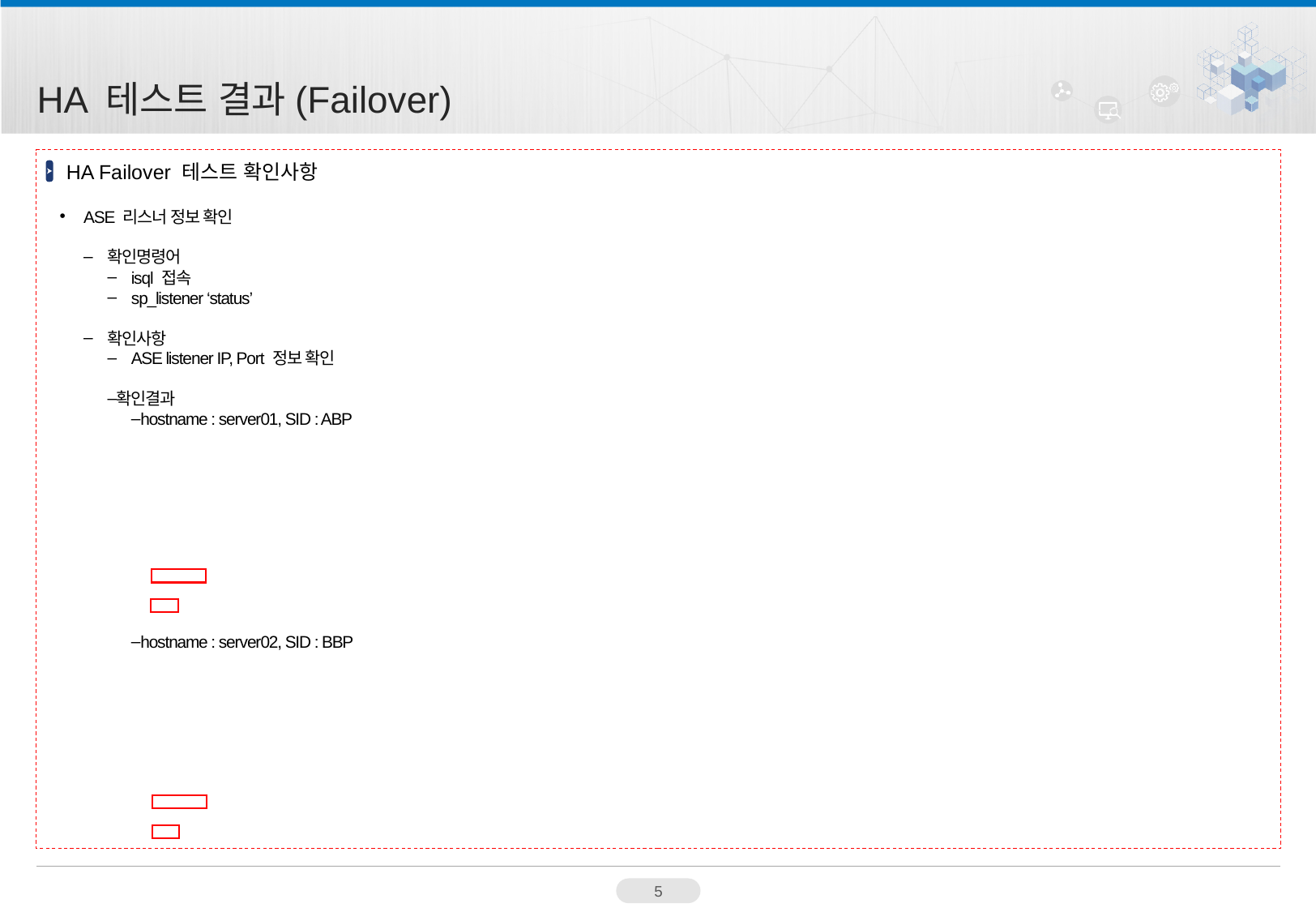

HA 테스트 결과(Failover)
HA Failover 테스트 확인사항

ASE 리스너 정보 확인

확인명령어
isql 접속
sp_listener ‘status’

확인사항
ASE listener IP, Port 정보 확인

확인결과
hostname : server01, SID : ABP

hostname : server02, SID : BBP